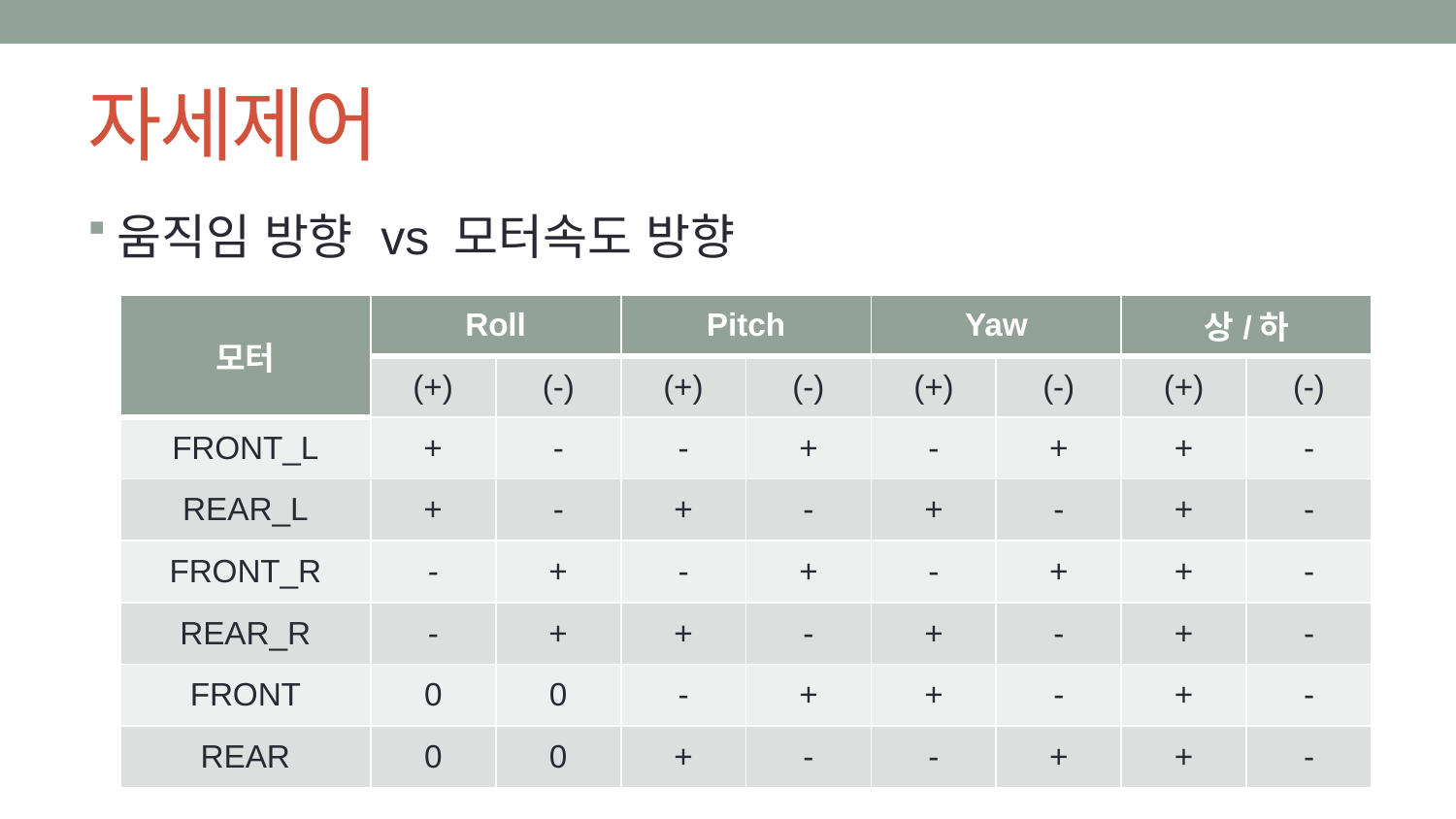

# 자세제어
움직임 방향 vs 모터속도 방향
| 모터 | Roll |  | Pitch |  | Yaw |  | 상/하 |  |
| --- | --- | --- | --- | --- | --- | --- | --- | --- |
|  | (+) | (-) | (+) | (-) | (+) | (-) | (+) | (-) |
| FRONT\_L | + | - | - | + | - | + | + | - |
| REAR\_L | + | - | + | - | + | - | + | - |
| FRONT\_R | - | + | - | + | - | + | + | - |
| REAR\_R | - | + | + | - | + | - | + | - |
| FRONT | 0 | 0 | - | + | + | - | + | - |
| REAR | 0 | 0 | + | - | - | + | + | - |